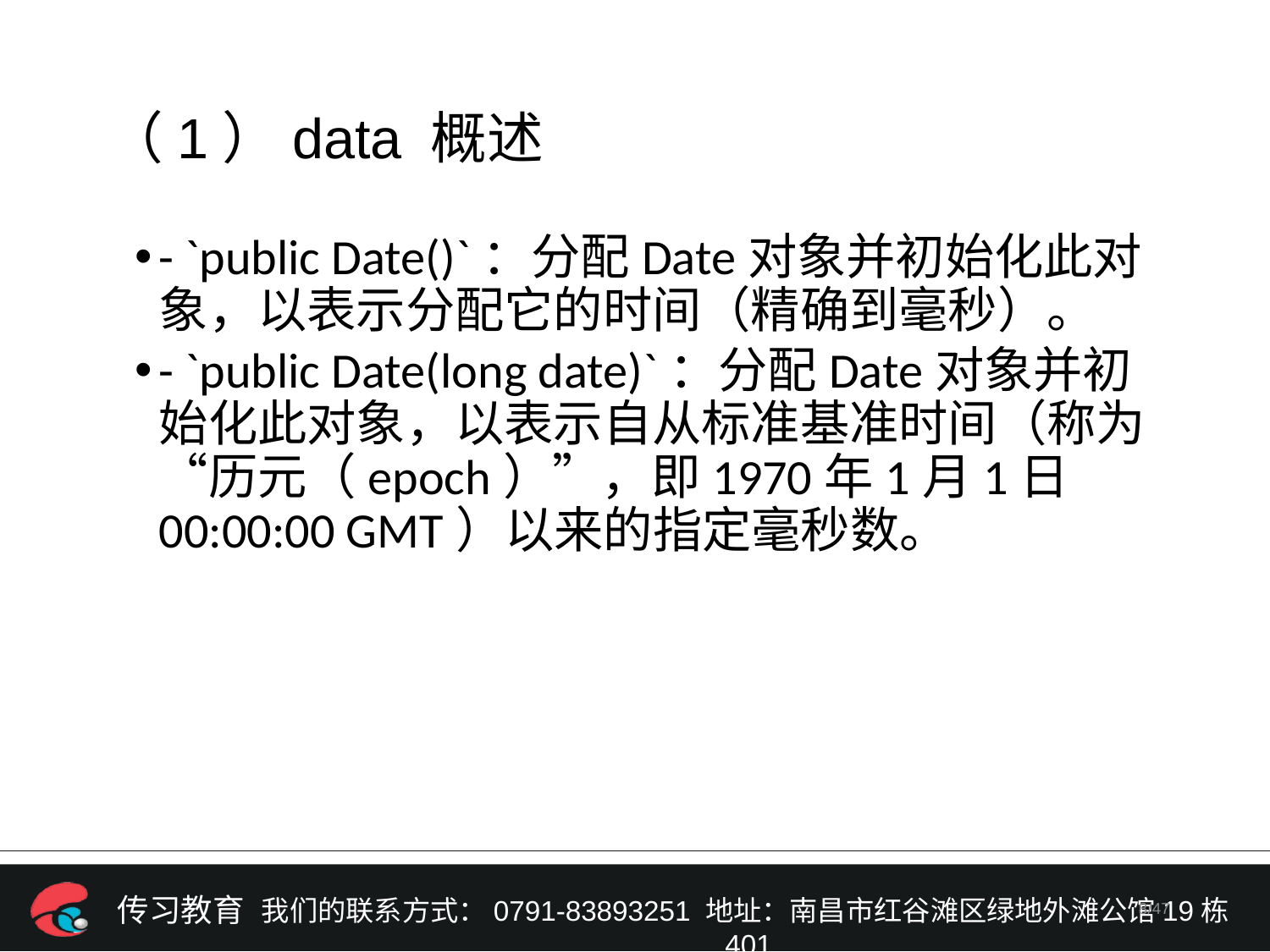

（1）data 概述
- `public Date()`：分配Date对象并初始化此对象，以表示分配它的时间（精确到毫秒）。
- `public Date(long date)`：分配Date对象并初始化此对象，以表示自从标准基准时间（称为“历元（epoch）”，即1970年1月1日00:00:00 GMT）以来的指定毫秒数。
8/47